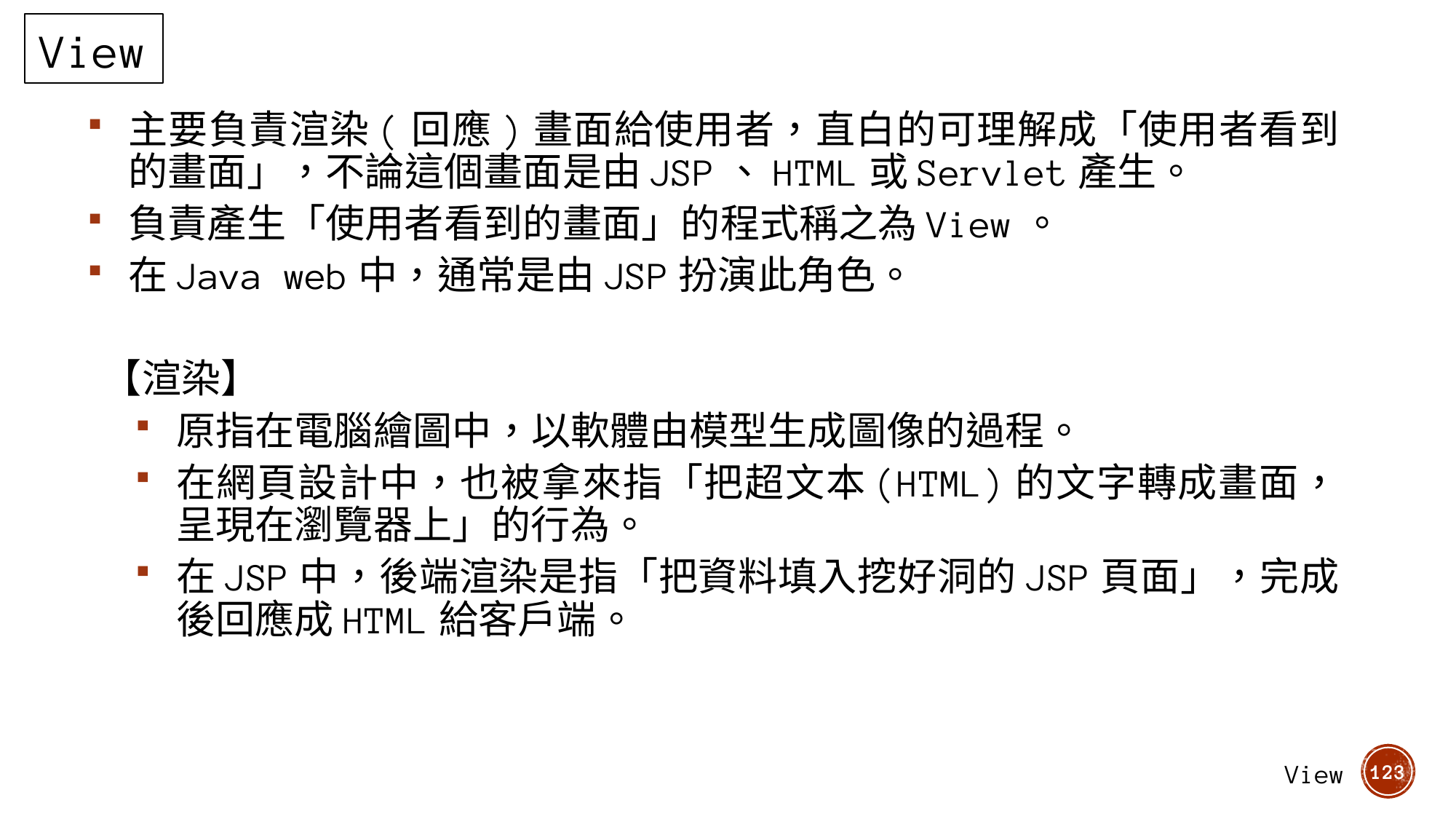

View
主要負責渲染(回應)畫面給使用者，直白的可理解成「使用者看到的畫面」，不論這個畫面是由JSP、HTML或Servlet產生。
負責產生「使用者看到的畫面」的程式稱之為View。
在Java web中，通常是由JSP扮演此角色。

【渲染】
原指在電腦繪圖中，以軟體由模型生成圖像的過程。
在網頁設計中，也被拿來指「把超文本(HTML)的文字轉成畫面，呈現在瀏覽器上」的行為。
在JSP中，後端渲染是指「把資料填入挖好洞的JSP頁面」，完成後回應成HTML給客戶端。

123
View